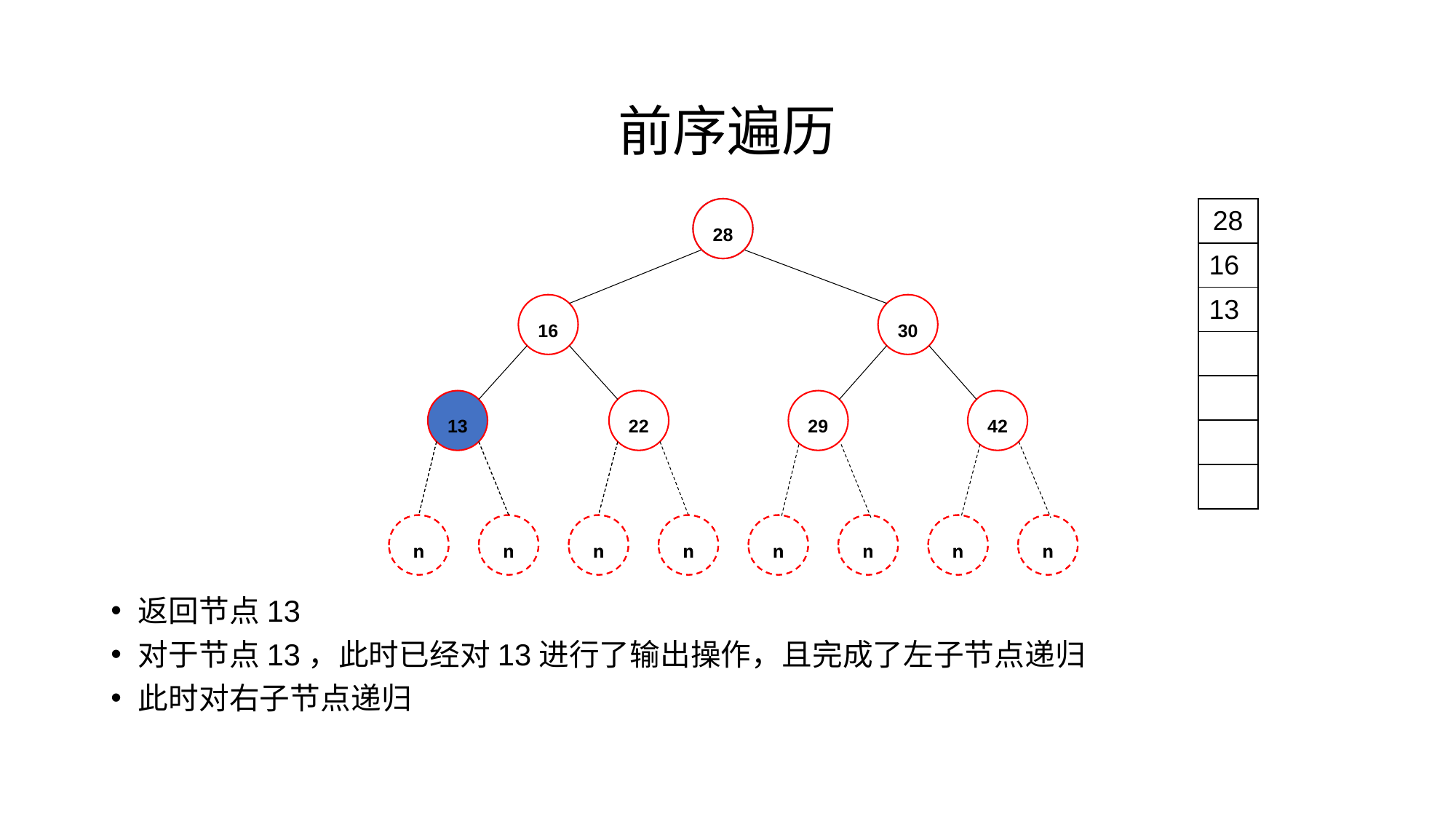

# 前序遍历
28
16
30
13
22
29
42
28
28
| 28 |
| --- |
| 16 |
| 13 |
|  |
|  |
|  |
|  |
n
n
n
n
n
n
n
n
n
n
n
n
n
n
n
n
返回节点13
对于节点13，此时已经对13进行了输出操作，且完成了左子节点递归
此时对右子节点递归